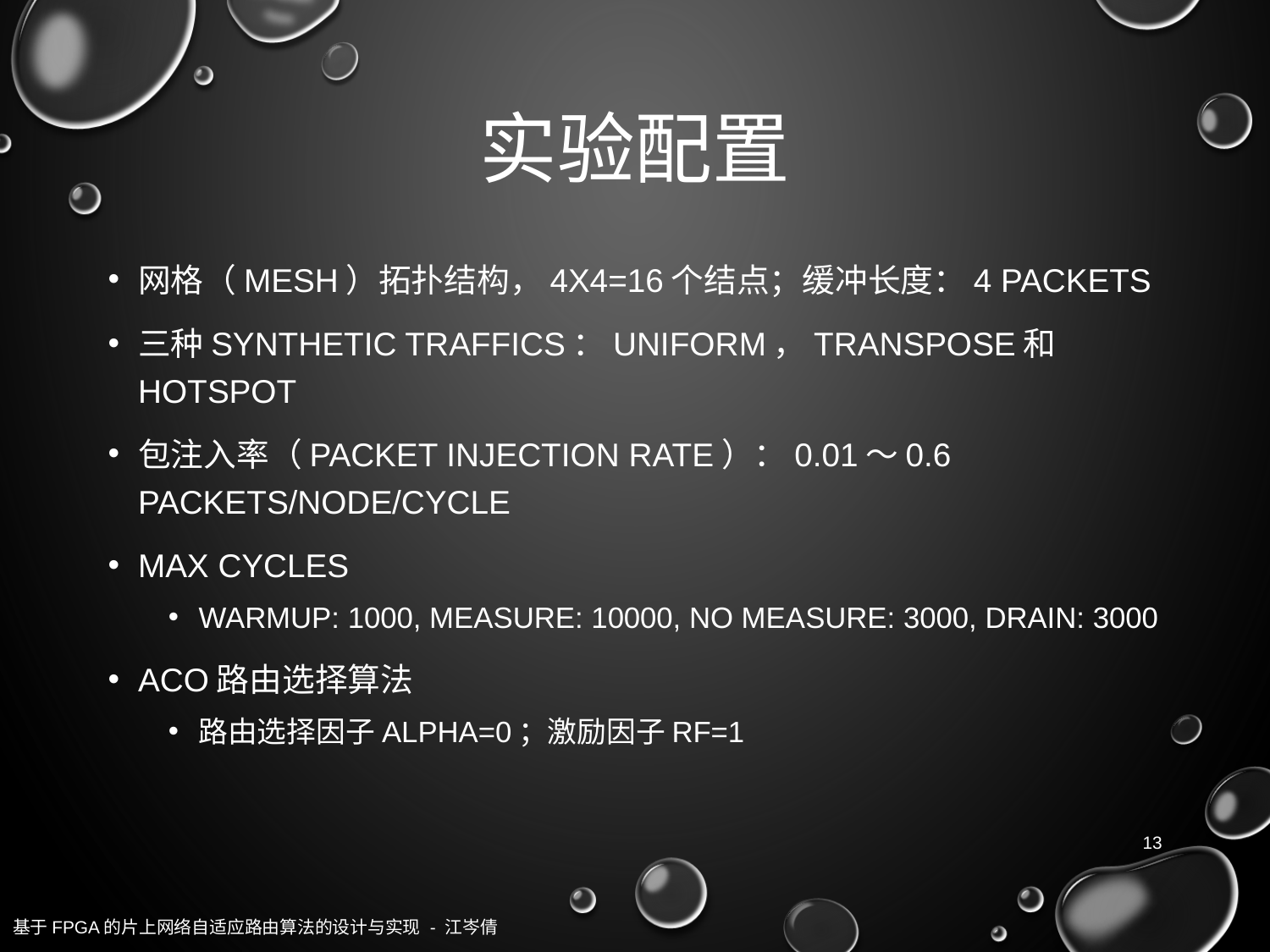

# 实验配置
网格（Mesh）拓扑结构，4x4=16个结点；缓冲长度：4 packets
三种Synthetic Traffics：Uniform，Transpose和Hotspot
包注入率（Packet Injection Rate）：0.01～0.6 packets/node/cycle
Max cycles
Warmup: 1000, Measure: 10000, No Measure: 3000, Drain: 3000
ACO路由选择算法
路由选择因子alpha=0；激励因子rf=1
13
基于FPGA的片上网络自适应路由算法的设计与实现 - 江岑倩